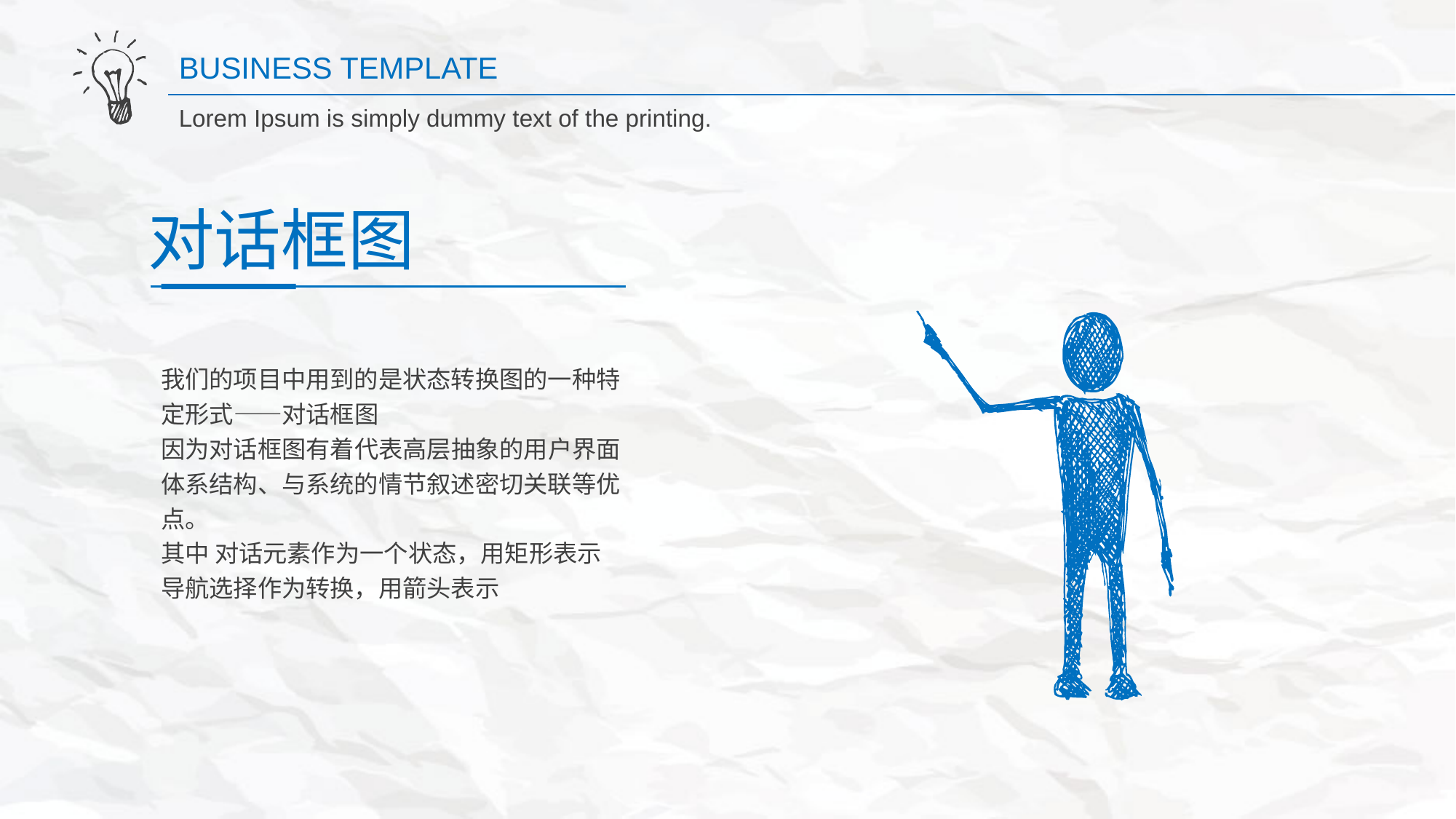

BUSINESS TEMPLATE
Lorem Ipsum is simply dummy text of the printing.
对话框图

我们的项目中用到的是状态转换图的一种特定形式——对话框图
因为对话框图有着代表高层抽象的用户界面体系结构、与系统的情节叙述密切关联等优点。
其中 对话元素作为一个状态，用矩形表示
导航选择作为转换，用箭头表示